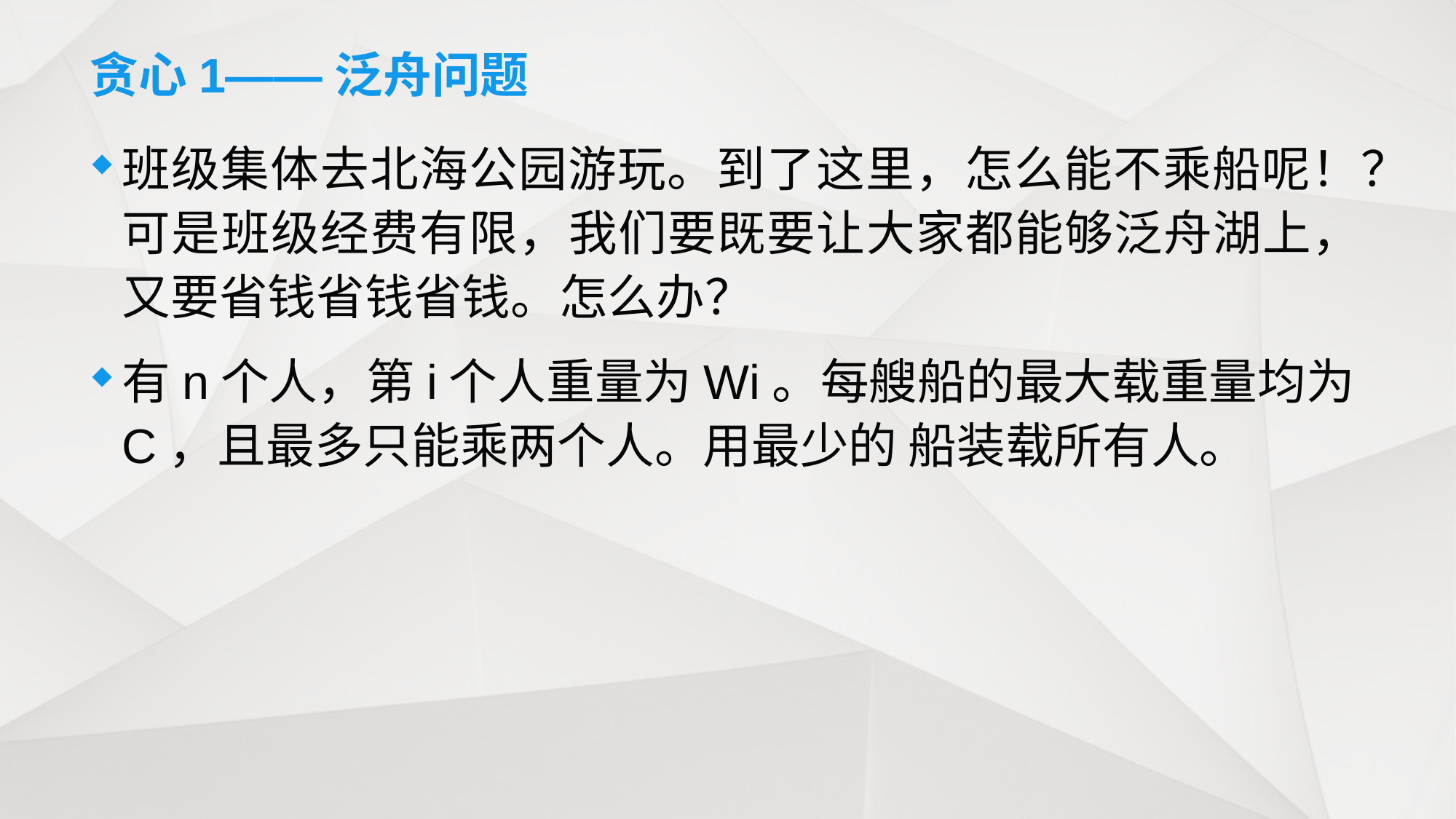

# 贪心1——泛舟问题
班级集体去北海公园游玩。到了这里，怎么能不乘船呢！？可是班级经费有限，我们要既要让大家都能够泛舟湖上，又要省钱省钱省钱。怎么办？
有n个人，第i个人重量为Wi。每艘船的最大载重量均为C，且最多只能乘两个人。用最少的 船装载所有人。